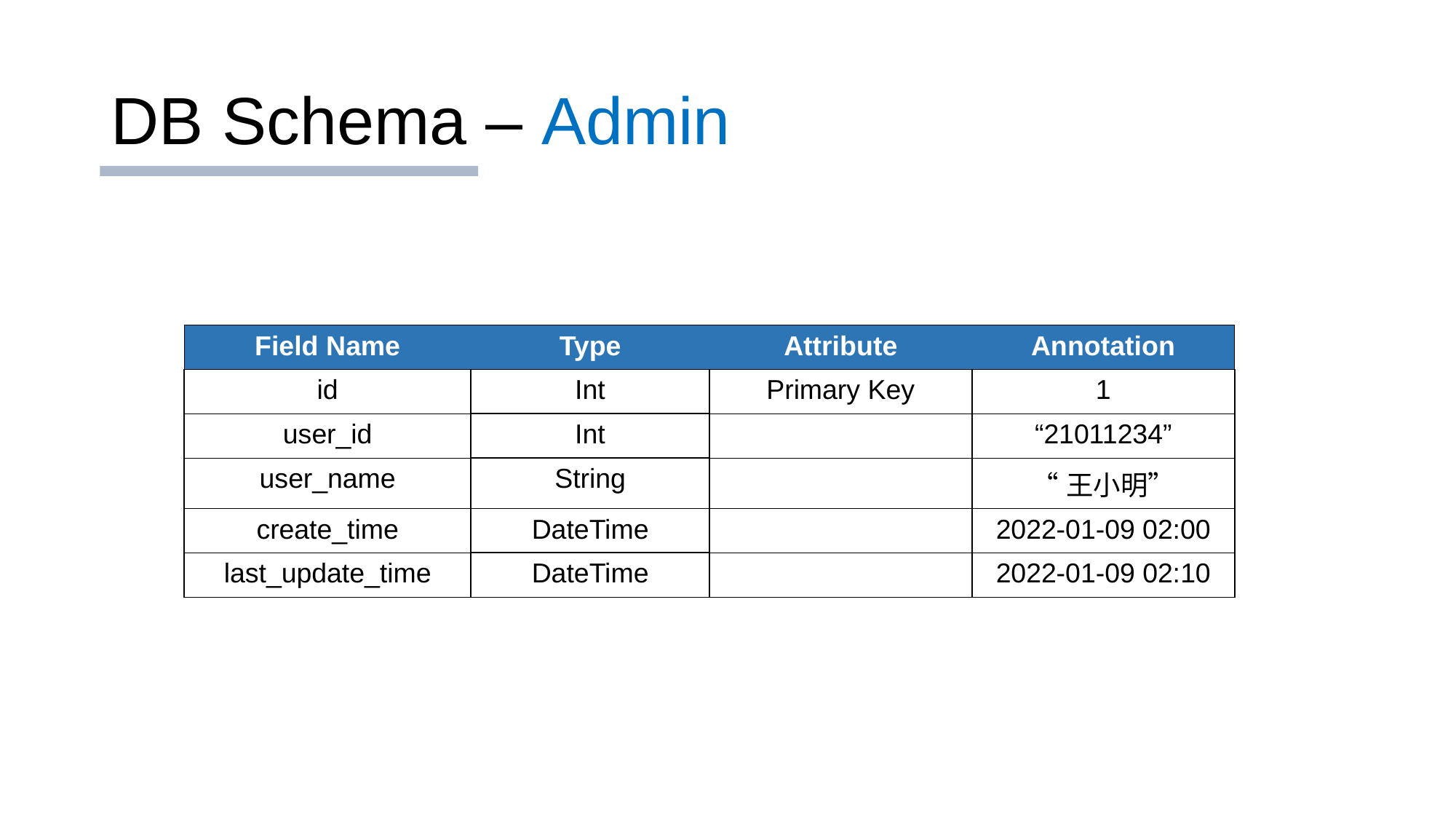

# DB Schema – Admin

| Field Name | Type | Attribute | Annotation |
| --- | --- | --- | --- |
| id | Int | Primary Key | 1 |
| user\_id | Int |  | “21011234” |
| user\_name | String |  | “王小明” |
| create\_time | DateTime |  | 2022-01-09 02:00 |
| last\_update\_time | DateTime |  | 2022-01-09 02:10 |